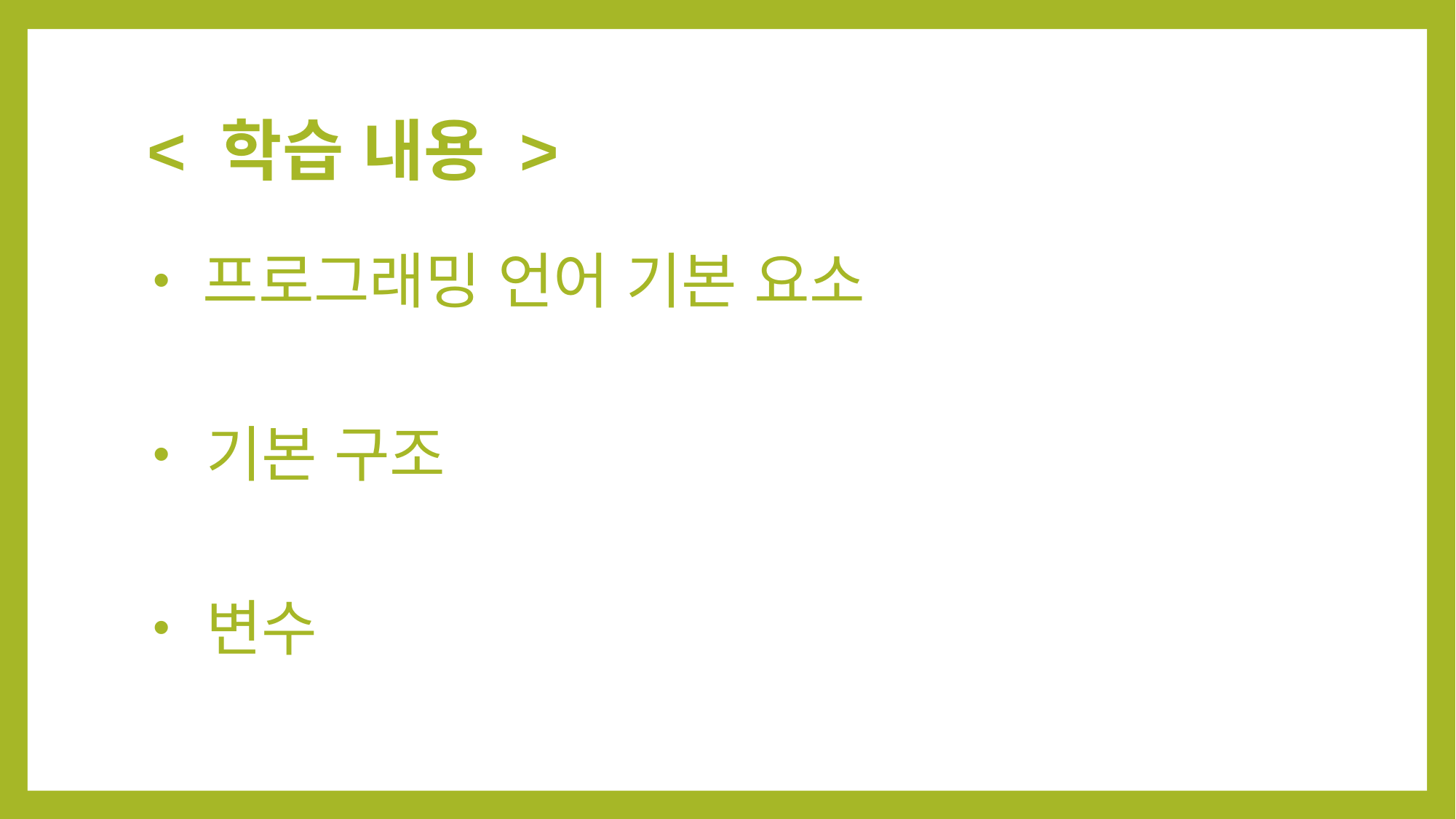

# < 학습 내용 >
 프로그래밍 언어 기본 요소

 기본 구조

 변수